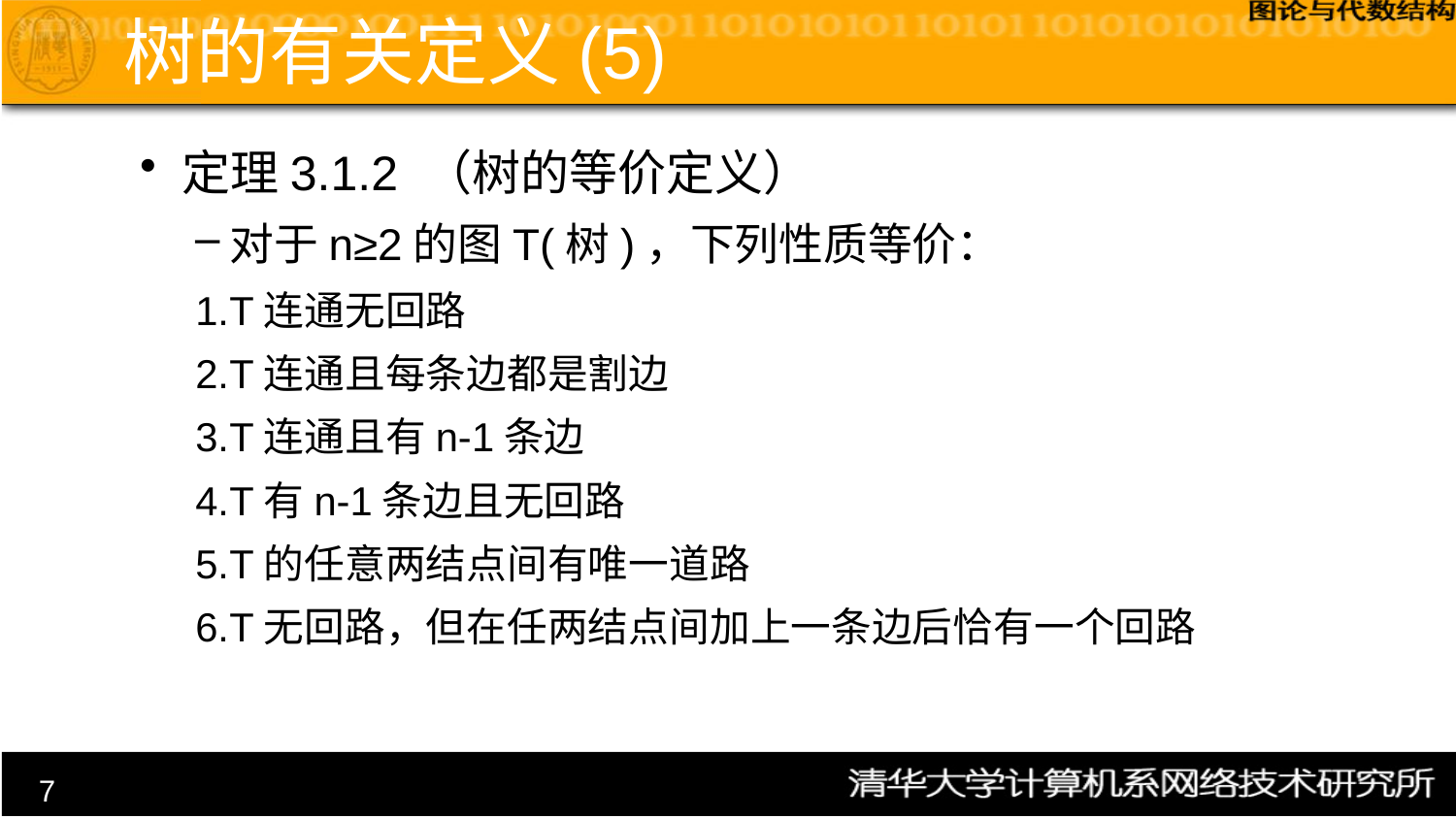

# 树的有关定义(5)
定理3.1.2 （树的等价定义）
对于n≥2的图T(树)，下列性质等价：
T连通无回路
T连通且每条边都是割边
T连通且有n-1条边
T有n-1条边且无回路
T的任意两结点间有唯一道路
T无回路，但在任两结点间加上一条边后恰有一个回路